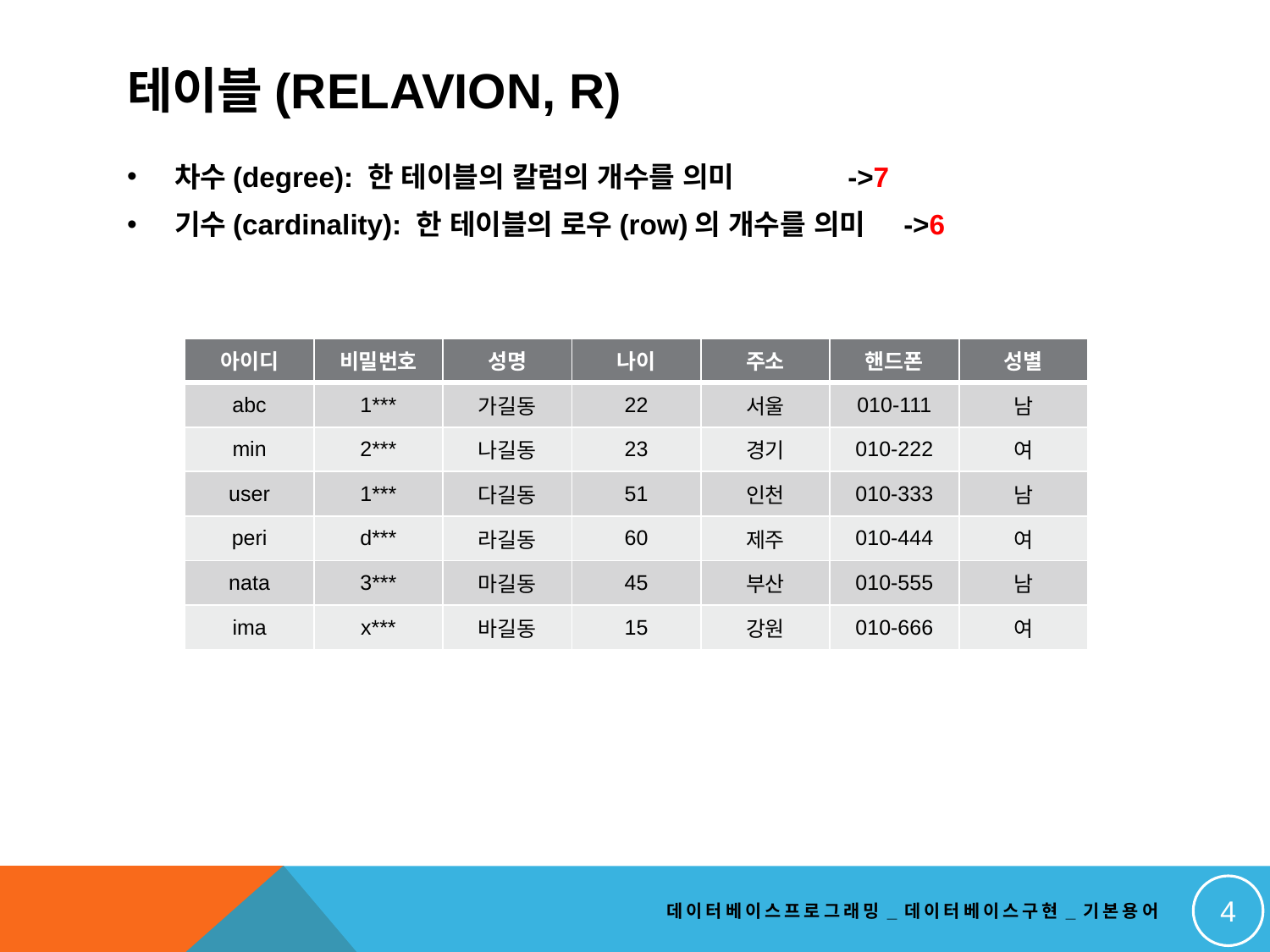

# 테이블(Relavion, r)
차수(degree): 한 테이블의 칼럼의 개수를 의미	    ->7
기수(cardinality): 한 테이블의 로우(row)의 개수를 의미    ->6
| 아이디 | 비밀번호 | 성명 | 나이 | 주소 | 핸드폰 | 성별 |
| --- | --- | --- | --- | --- | --- | --- |
| abc | 1\*\*\* | 가길동 | 22 | 서울 | 010-111 | 남 |
| min | 2\*\*\* | 나길동 | 23 | 경기 | 010-222 | 여 |
| user | 1\*\*\* | 다길동 | 51 | 인천 | 010-333 | 남 |
| peri | d\*\*\* | 라길동 | 60 | 제주 | 010-444 | 여 |
| nata | 3\*\*\* | 마길동 | 45 | 부산 | 010-555 | 남 |
| ima | x\*\*\* | 바길동 | 15 | 강원 | 010-666 | 여 |
4
데이터베이스프로그래밍_데이터베이스구현_기본용어